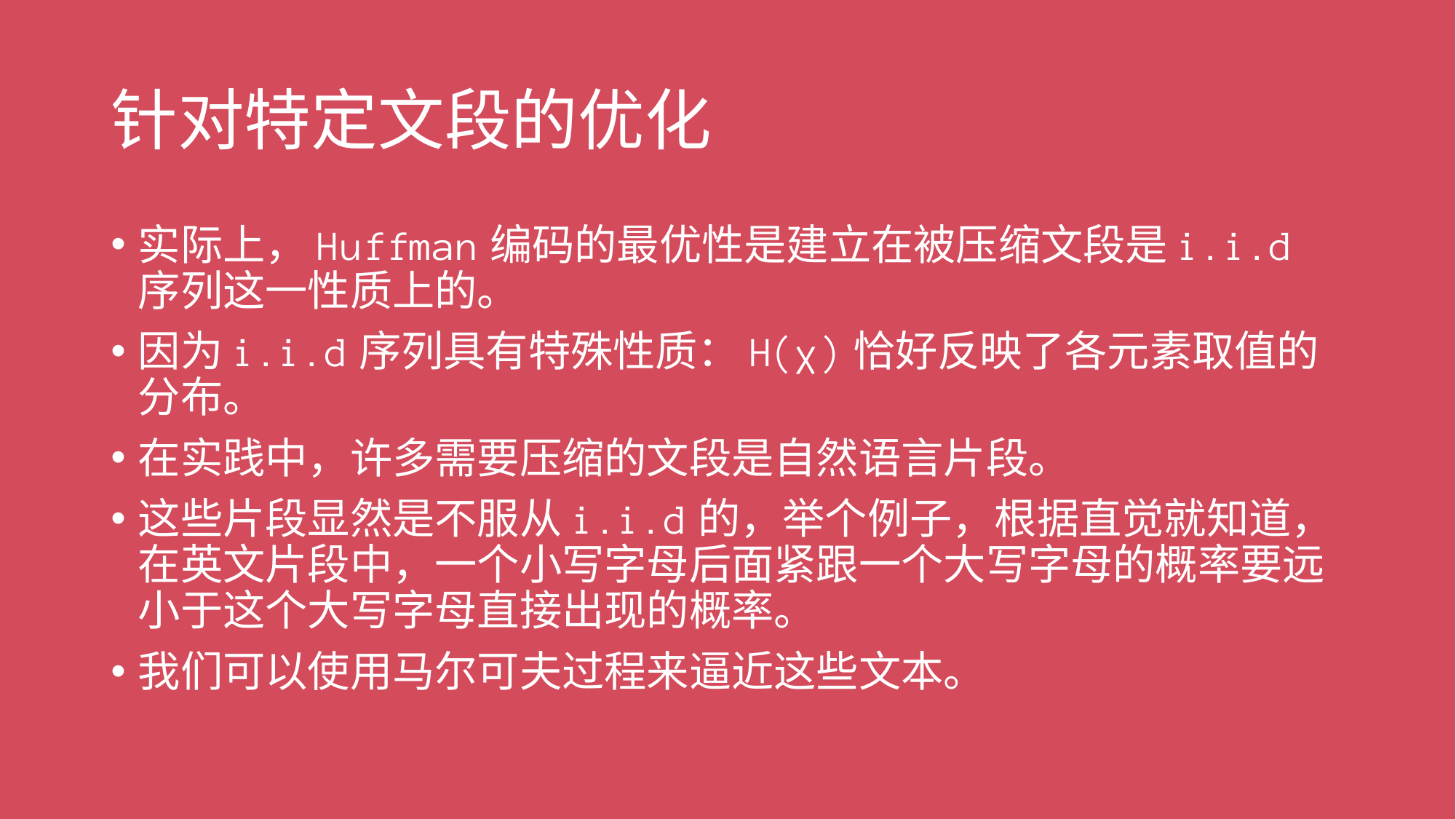

# 针对特定文段的优化
实际上，Huffman编码的最优性是建立在被压缩文段是i.i.d序列这一性质上的。
因为i.i.d序列具有特殊性质：H(χ)恰好反映了各元素取值的分布。
在实践中，许多需要压缩的文段是自然语言片段。
这些片段显然是不服从i.i.d的，举个例子，根据直觉就知道，在英文片段中，一个小写字母后面紧跟一个大写字母的概率要远小于这个大写字母直接出现的概率。
我们可以使用马尔可夫过程来逼近这些文本。